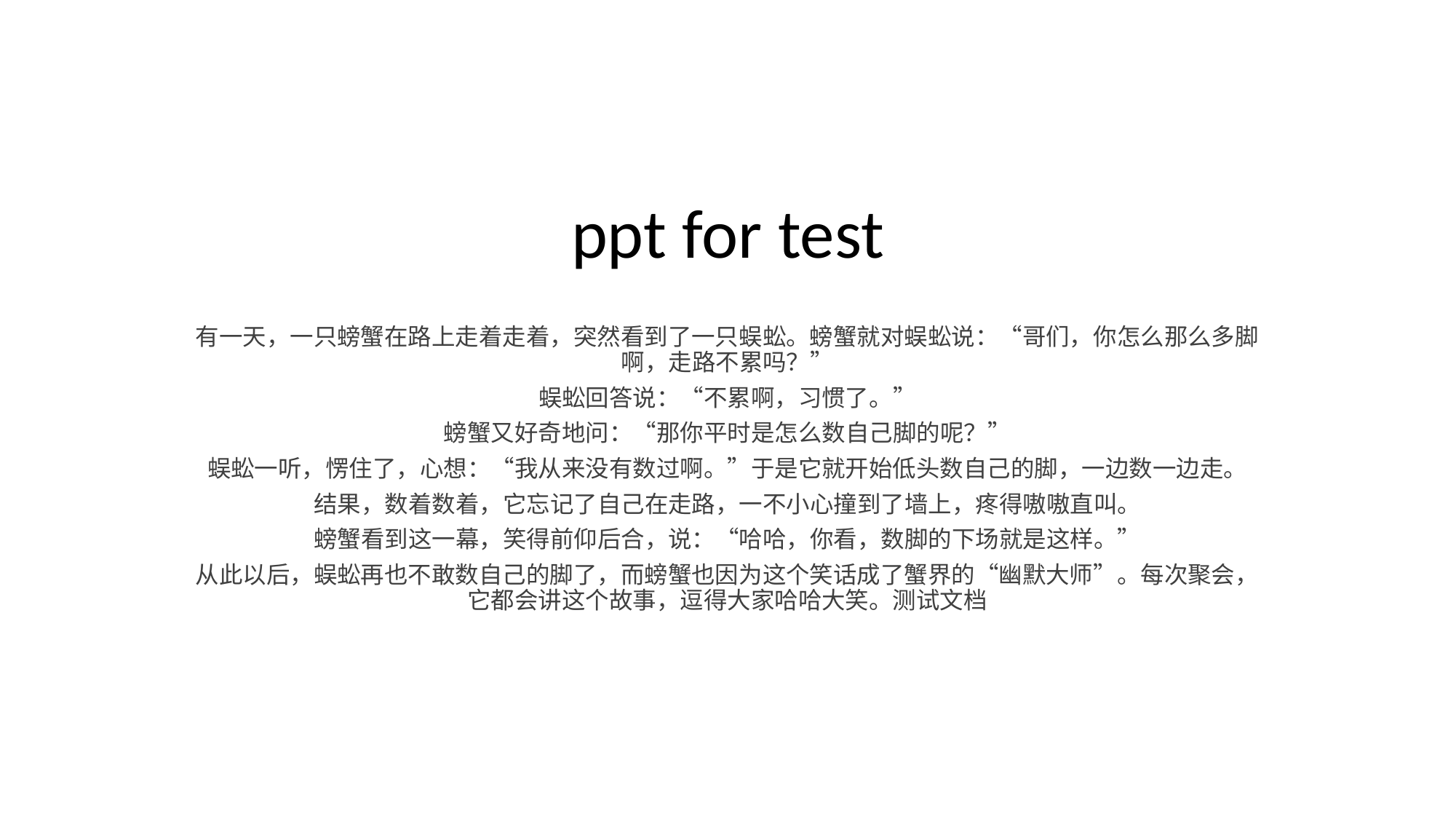

# ppt for test
有一天，一只螃蟹在路上走着走着，突然看到了一只蜈蚣。螃蟹就对蜈蚣说：“哥们，你怎么那么多脚啊，走路不累吗？”
蜈蚣回答说：“不累啊，习惯了。”
螃蟹又好奇地问：“那你平时是怎么数自己脚的呢？”
蜈蚣一听，愣住了，心想：“我从来没有数过啊。”于是它就开始低头数自己的脚，一边数一边走。
结果，数着数着，它忘记了自己在走路，一不小心撞到了墙上，疼得嗷嗷直叫。
螃蟹看到这一幕，笑得前仰后合，说：“哈哈，你看，数脚的下场就是这样。”
从此以后，蜈蚣再也不敢数自己的脚了，而螃蟹也因为这个笑话成了蟹界的“幽默大师”。每次聚会，它都会讲这个故事，逗得大家哈哈大笑。测试文档